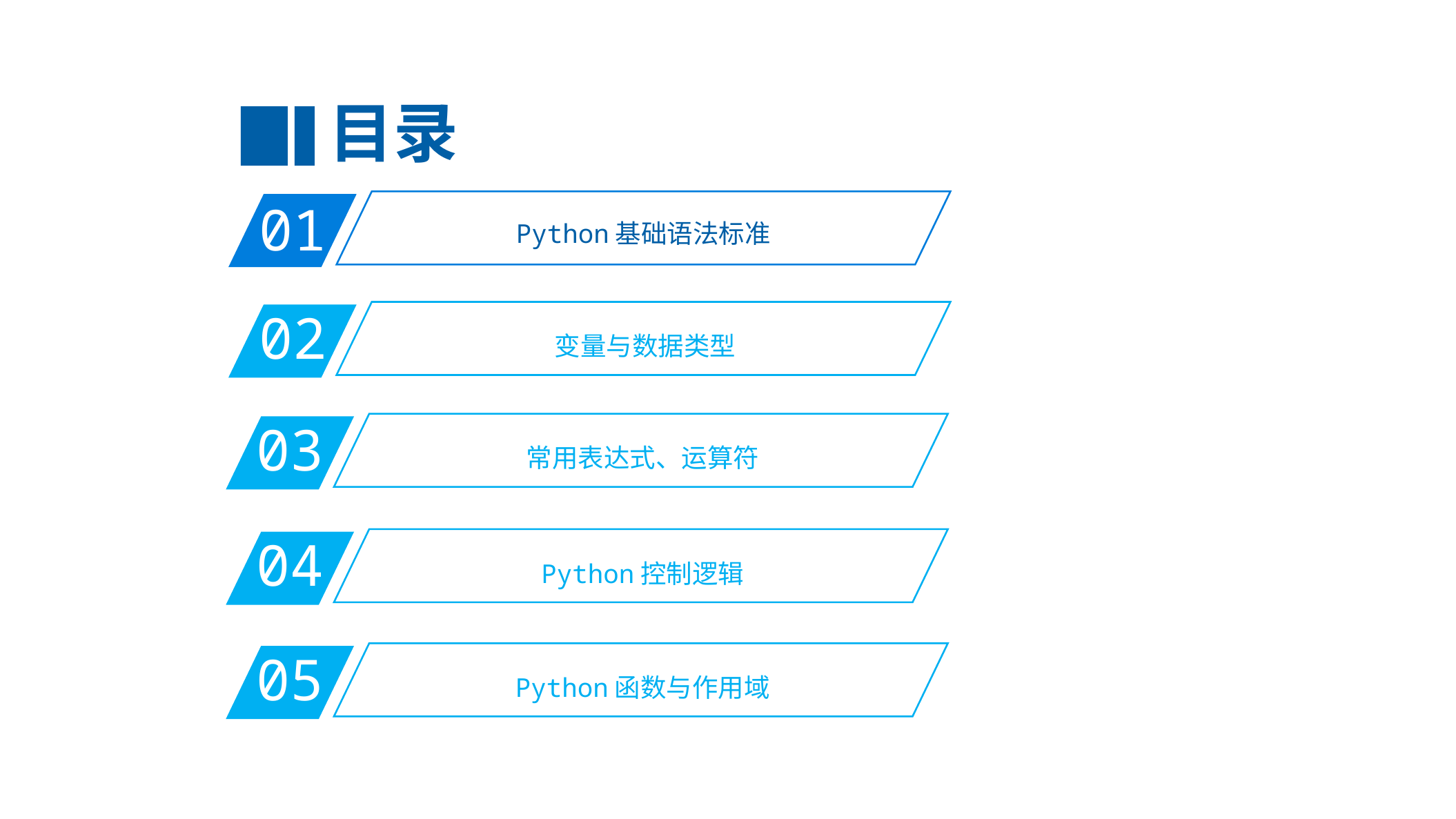

目录

01

Python基础语法标准
02

变量与数据类型
03

常用表达式、运算符
04

Python控制逻辑
05

Python函数与作用域